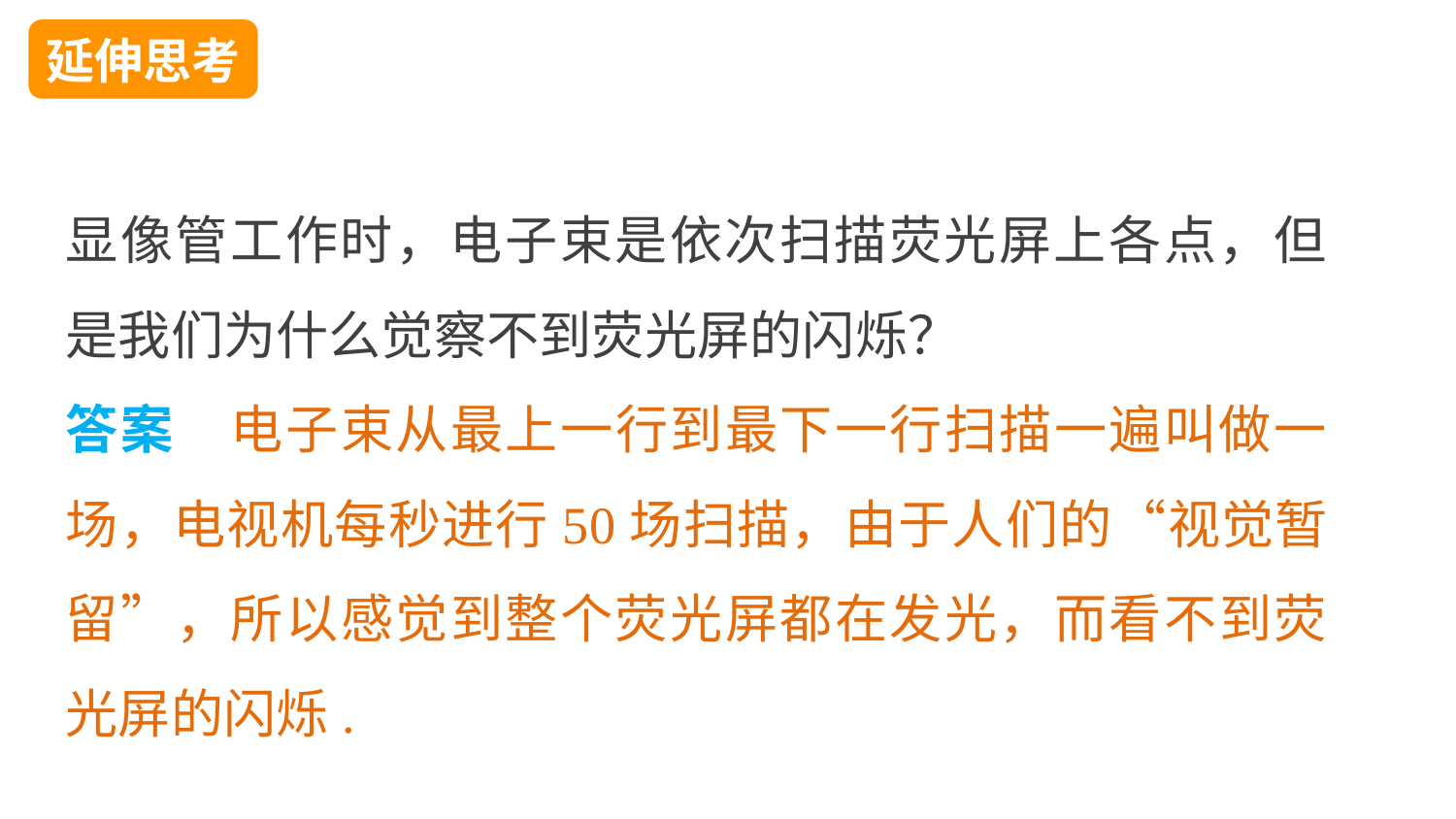

延伸思考
显像管工作时，电子束是依次扫描荧光屏上各点，但是我们为什么觉察不到荧光屏的闪烁？
答案　电子束从最上一行到最下一行扫描一遍叫做一场，电视机每秒进行50场扫描，由于人们的“视觉暂留”，所以感觉到整个荧光屏都在发光，而看不到荧光屏的闪烁.